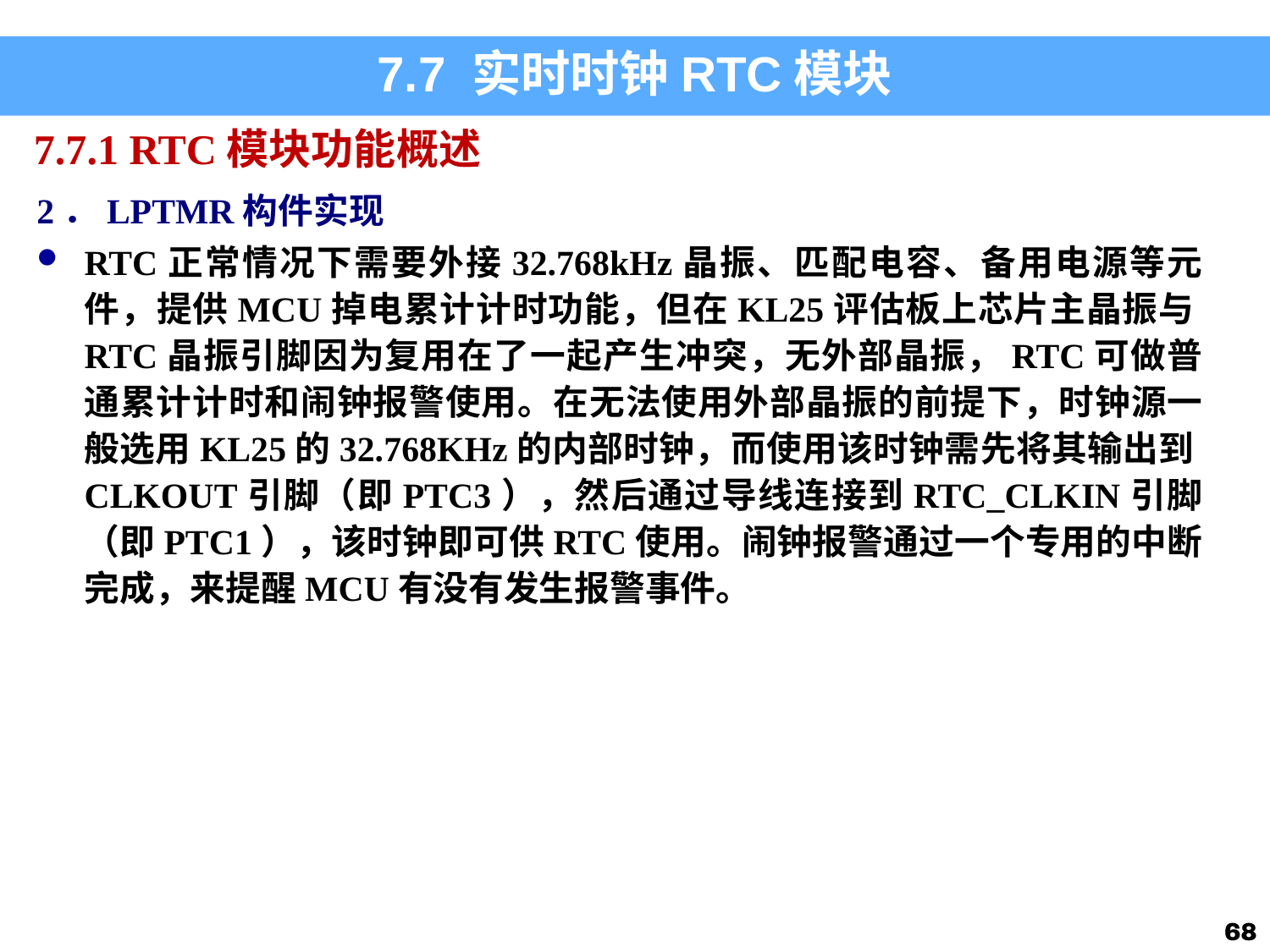

7.7 实时时钟RTC模块
7.7.1 RTC模块功能概述
2．LPTMR构件实现
RTC正常情况下需要外接32.768kHz晶振、匹配电容、备用电源等元件，提供MCU掉电累计计时功能，但在KL25评估板上芯片主晶振与RTC晶振引脚因为复用在了一起产生冲突，无外部晶振，RTC可做普通累计计时和闹钟报警使用。在无法使用外部晶振的前提下，时钟源一般选用KL25的32.768KHz的内部时钟，而使用该时钟需先将其输出到CLKOUT引脚（即PTC3），然后通过导线连接到RTC_CLKIN引脚（即PTC1），该时钟即可供RTC使用。闹钟报警通过一个专用的中断完成，来提醒MCU有没有发生报警事件。
68